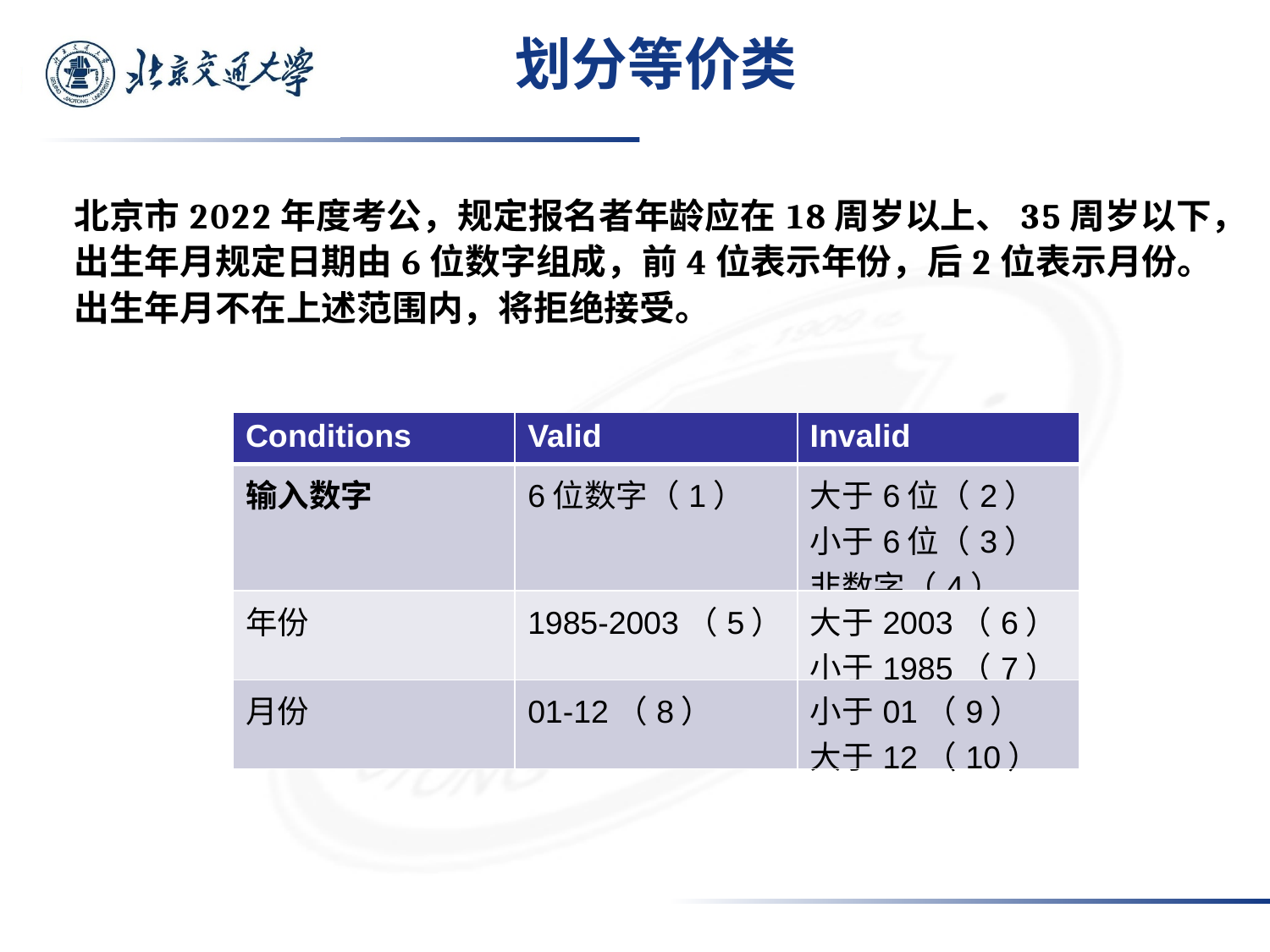

# 划分等价类
北京市2022年度考公，规定报名者年龄应在18周岁以上、35周岁以下，出生年月规定日期由6位数字组成，前4位表示年份，后2位表示月份。出生年月不在上述范围内，将拒绝接受。

| Conditions | Valid | Invalid |
| --- | --- | --- |
| 输入数字 | 6位数字（1） | 大于6位（2） 小于6位（3） 非数字（4） |
| 年份 | 1985-2003（5） | 大于2003（6） 小于1985（7） |
| 月份 | 01-12（8） | 小于01（9） 大于12（10） |